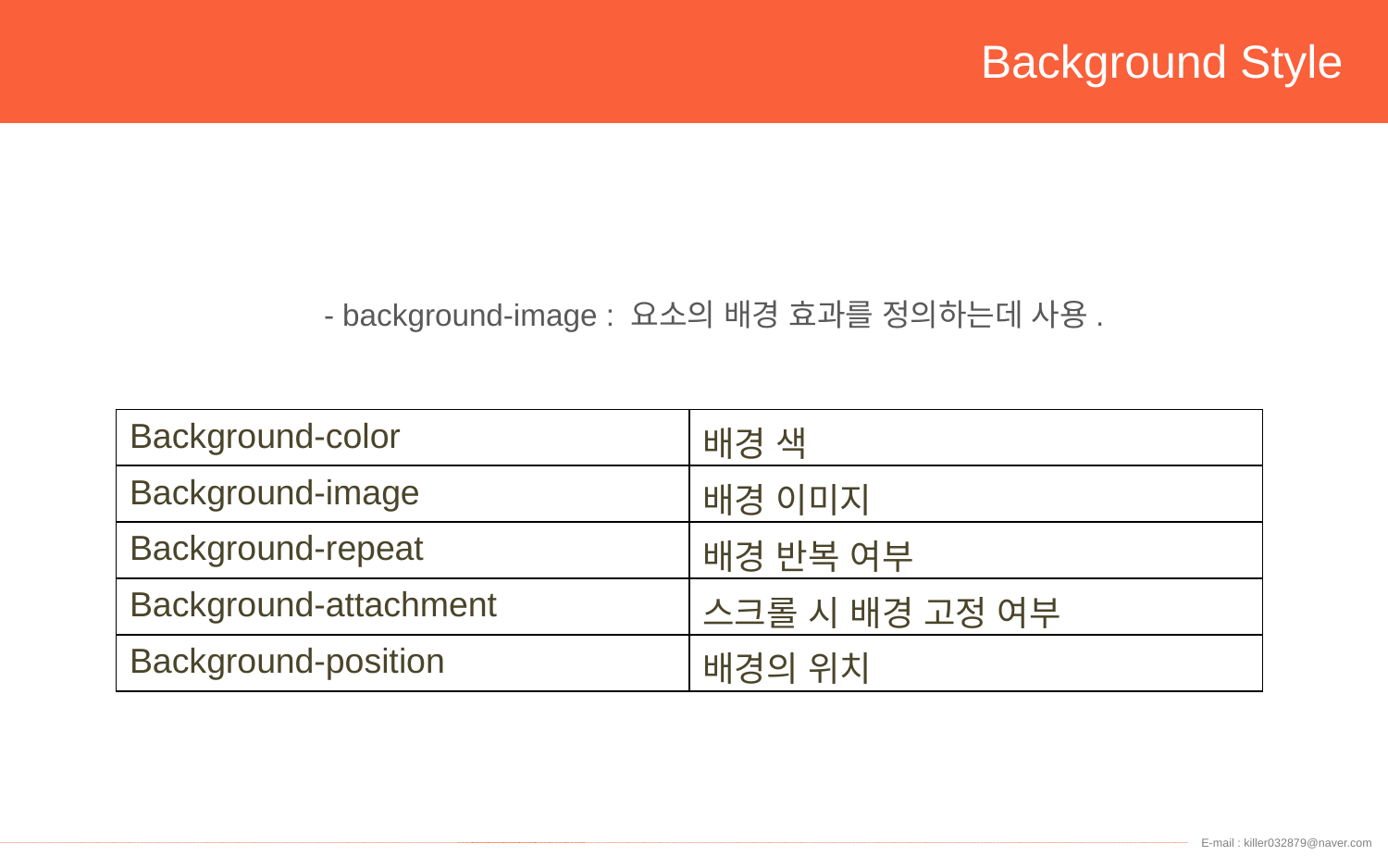

Background Style
- background-image : 요소의 배경 효과를 정의하는데 사용.
| Background-color | 배경 색 |
| --- | --- |
| Background-image | 배경 이미지 |
| Background-repeat | 배경 반복 여부 |
| Background-attachment | 스크롤 시 배경 고정 여부 |
| Background-position | 배경의 위치 |